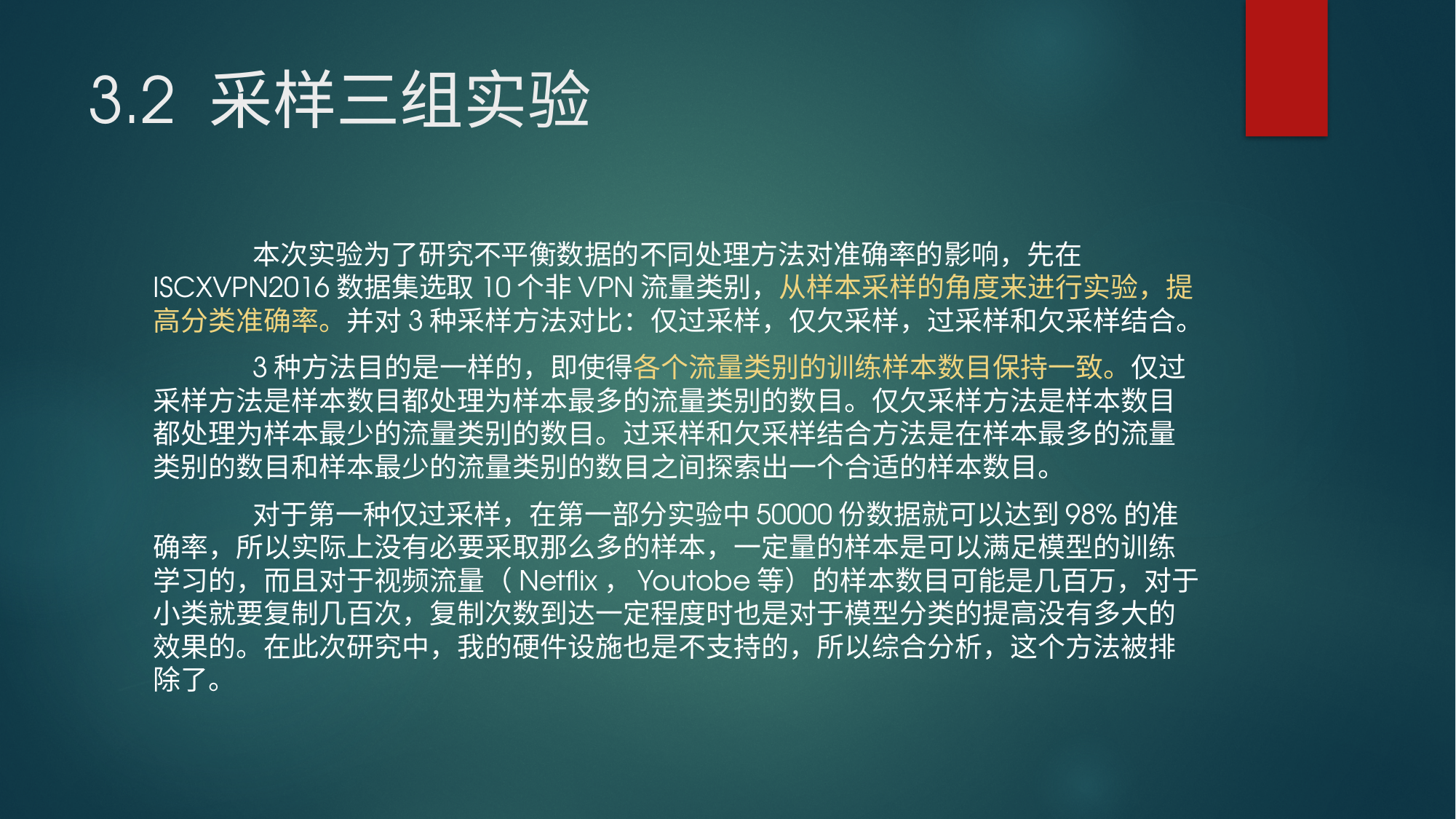

# 3.2 采样三组实验
	本次实验为了研究不平衡数据的不同处理方法对准确率的影响，先在ISCXVPN2016数据集选取10个非VPN流量类别，从样本采样的角度来进行实验，提高分类准确率。并对3种采样方法对比：仅过采样，仅欠采样，过采样和欠采样结合。
	3种方法目的是一样的，即使得各个流量类别的训练样本数目保持一致。仅过采样方法是样本数目都处理为样本最多的流量类别的数目。仅欠采样方法是样本数目都处理为样本最少的流量类别的数目。过采样和欠采样结合方法是在样本最多的流量类别的数目和样本最少的流量类别的数目之间探索出一个合适的样本数目。
	对于第一种仅过采样，在第一部分实验中50000份数据就可以达到98%的准确率，所以实际上没有必要采取那么多的样本，一定量的样本是可以满足模型的训练学习的，而且对于视频流量（Netflix，Youtobe等）的样本数目可能是几百万，对于小类就要复制几百次，复制次数到达一定程度时也是对于模型分类的提高没有多大的效果的。在此次研究中，我的硬件设施也是不支持的，所以综合分析，这个方法被排除了。